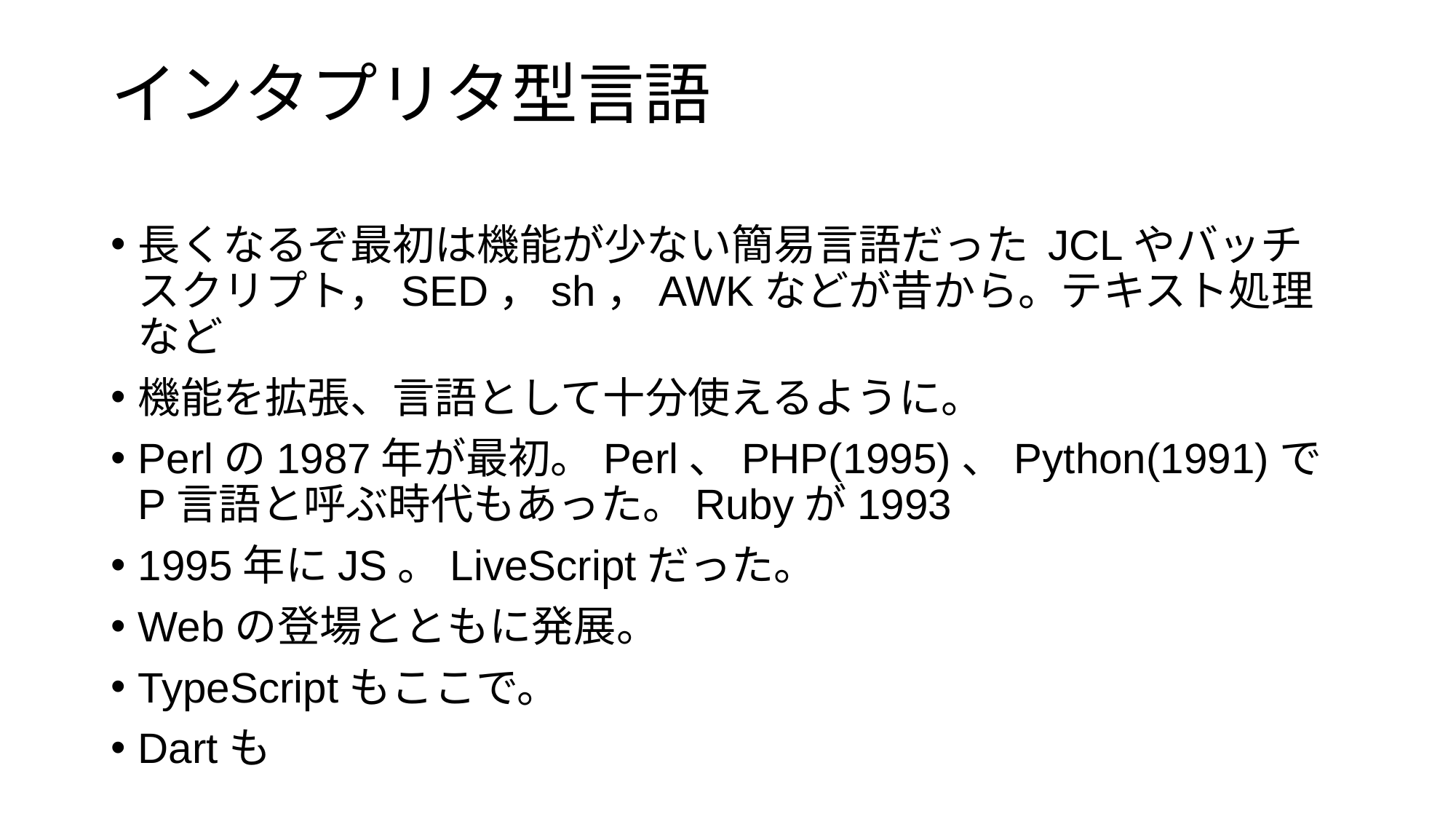

# インタプリタ型言語
長くなるぞ最初は機能が少ない簡易言語だった JCLやバッチスクリプト，SED，sh，AWKなどが昔から。テキスト処理など
機能を拡張、言語として十分使えるように。
Perlの1987年が最初。Perl、PHP(1995)、Python(1991)でP言語と呼ぶ時代もあった。Rubyが1993
1995年にJS。LiveScriptだった。
Webの登場とともに発展。
TypeScriptもここで。
Dartも